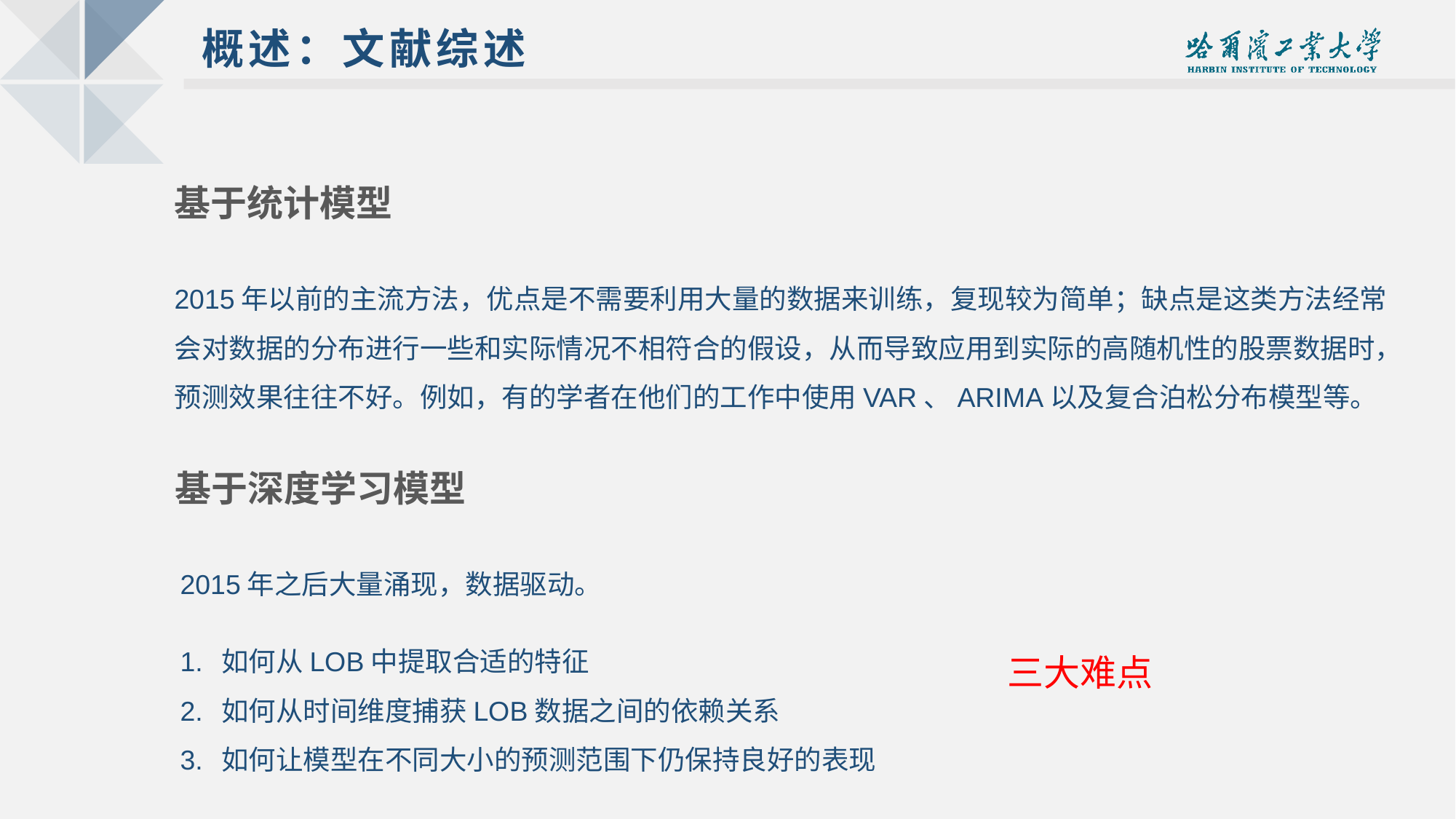

概述：文献综述

基于统计模型
2015年以前的主流方法，优点是不需要利用大量的数据来训练，复现较为简单；缺点是这类方法经常会对数据的分布进行一些和实际情况不相符合的假设，从而导致应用到实际的高随机性的股票数据时，预测效果往往不好。例如，有的学者在他们的工作中使用VAR、ARIMA以及复合泊松分布模型等。
基于深度学习模型
2015年之后大量涌现，数据驱动。
如何从LOB中提取合适的特征
如何从时间维度捕获LOB数据之间的依赖关系
如何让模型在不同大小的预测范围下仍保持良好的表现
三大难点